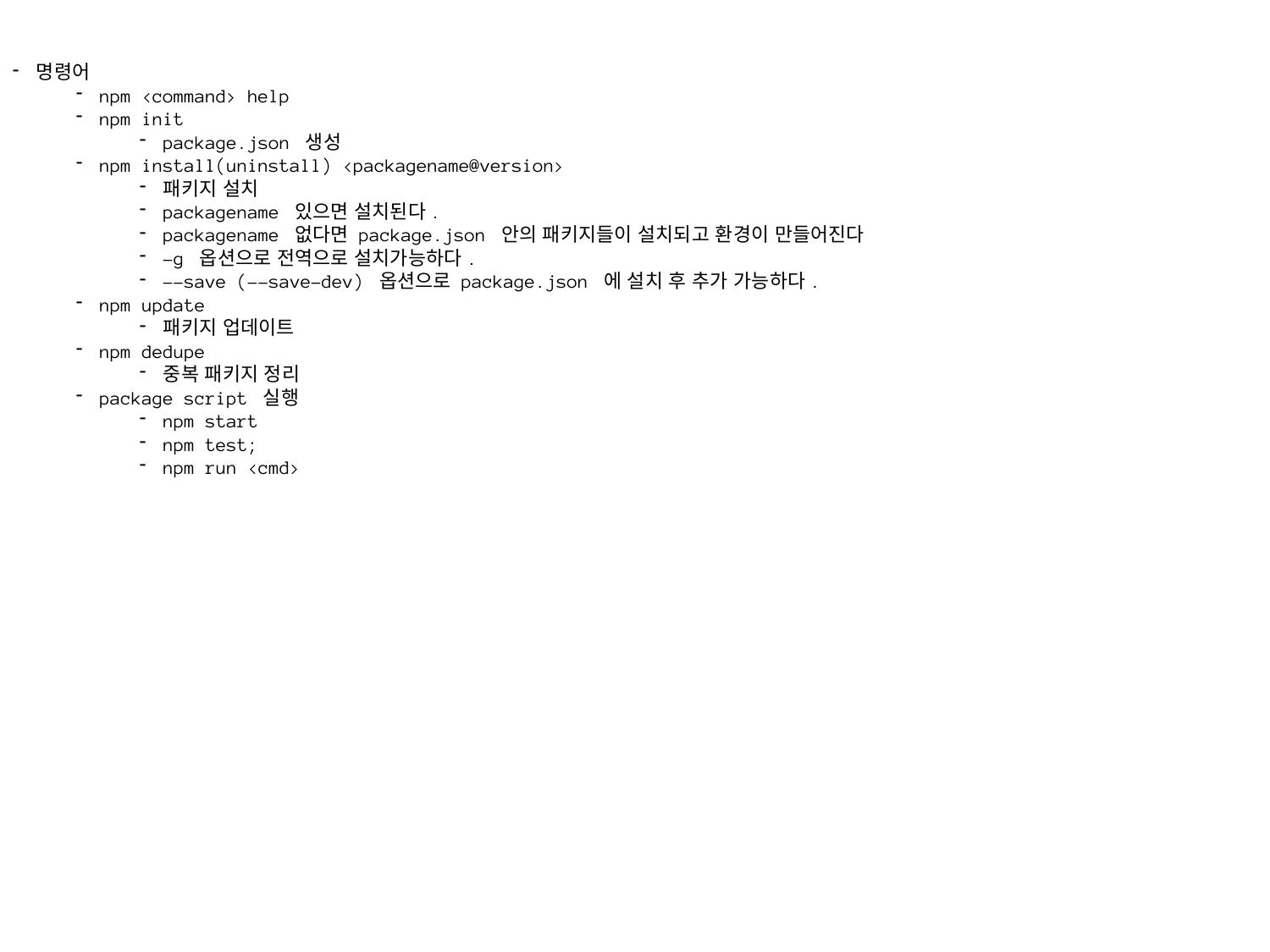

명령어
npm <command> help
npm init
package.json 생성
npm install(uninstall) <packagename@version>
패키지 설치
packagename 있으면 설치된다.
packagename 없다면 package.json 안의 패키지들이 설치되고 환경이 만들어진다
-g 옵션으로 전역으로 설치가능하다.
--save (--save-dev) 옵션으로 package.json 에 설치 후 추가 가능하다.
npm update
패키지 업데이트
npm dedupe
중복 패키지 정리
package script 실행
npm start
npm test;
npm run <cmd>